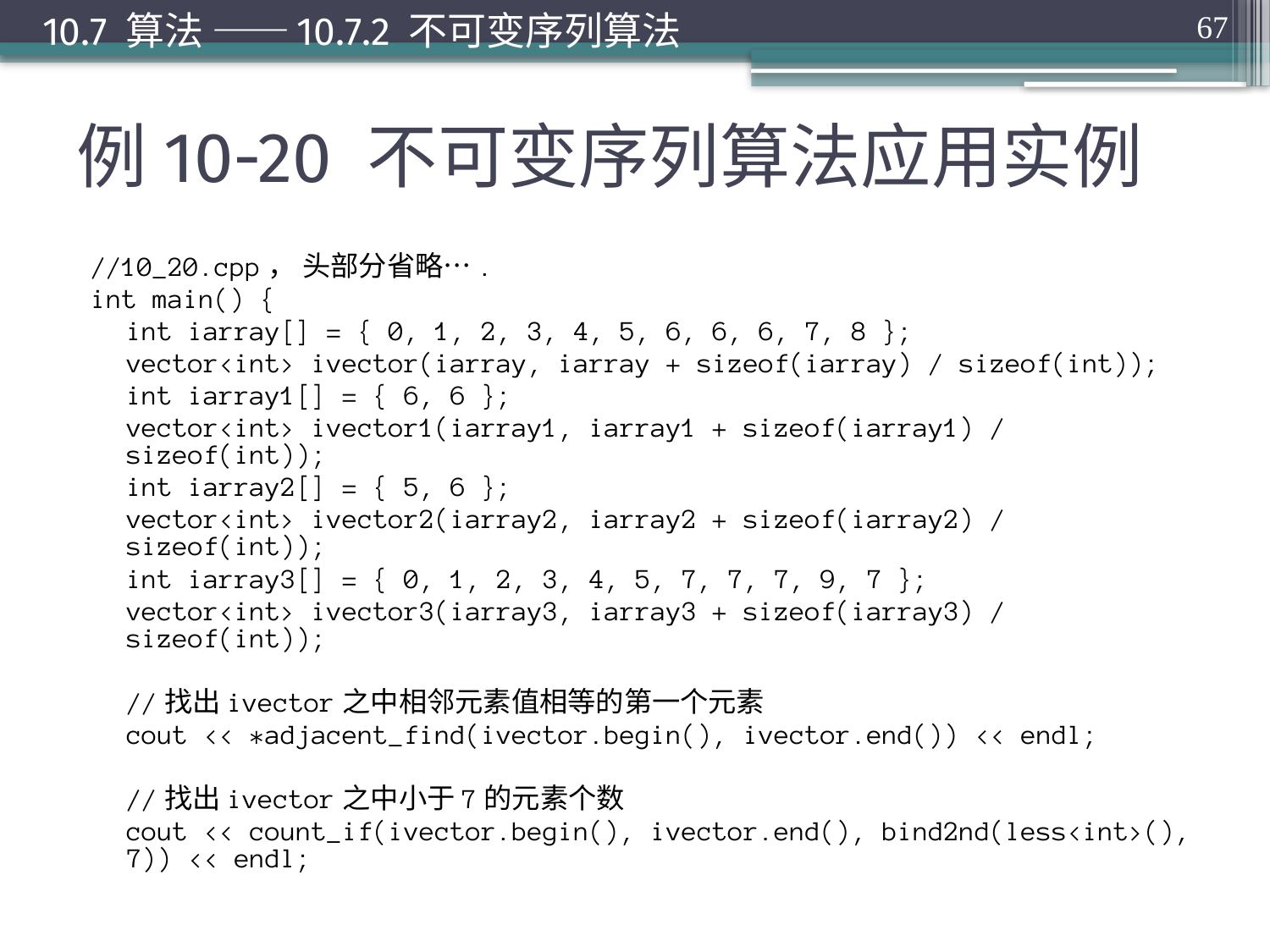

10.7 算法 ——10.7.2 不可变序列算法
67
# 例10-20 不可变序列算法应用实例
//10_20.cpp， 头部分省略….
int main() {
	int iarray[] = { 0, 1, 2, 3, 4, 5, 6, 6, 6, 7, 8 };
	vector<int> ivector(iarray, iarray + sizeof(iarray) / sizeof(int));
	int iarray1[] = { 6, 6 };
	vector<int> ivector1(iarray1, iarray1 + sizeof(iarray1) / sizeof(int));
	int iarray2[] = { 5, 6 };
	vector<int> ivector2(iarray2, iarray2 + sizeof(iarray2) / sizeof(int));
	int iarray3[] = { 0, 1, 2, 3, 4, 5, 7, 7, 7, 9, 7 };
	vector<int> ivector3(iarray3, iarray3 + sizeof(iarray3) / sizeof(int));

	//找出ivector之中相邻元素值相等的第一个元素
	cout << *adjacent_find(ivector.begin(), ivector.end()) << endl;

	//找出ivector之中小于7的元素个数
	cout << count_if(ivector.begin(), ivector.end(), bind2nd(less<int>(), 7)) << endl;